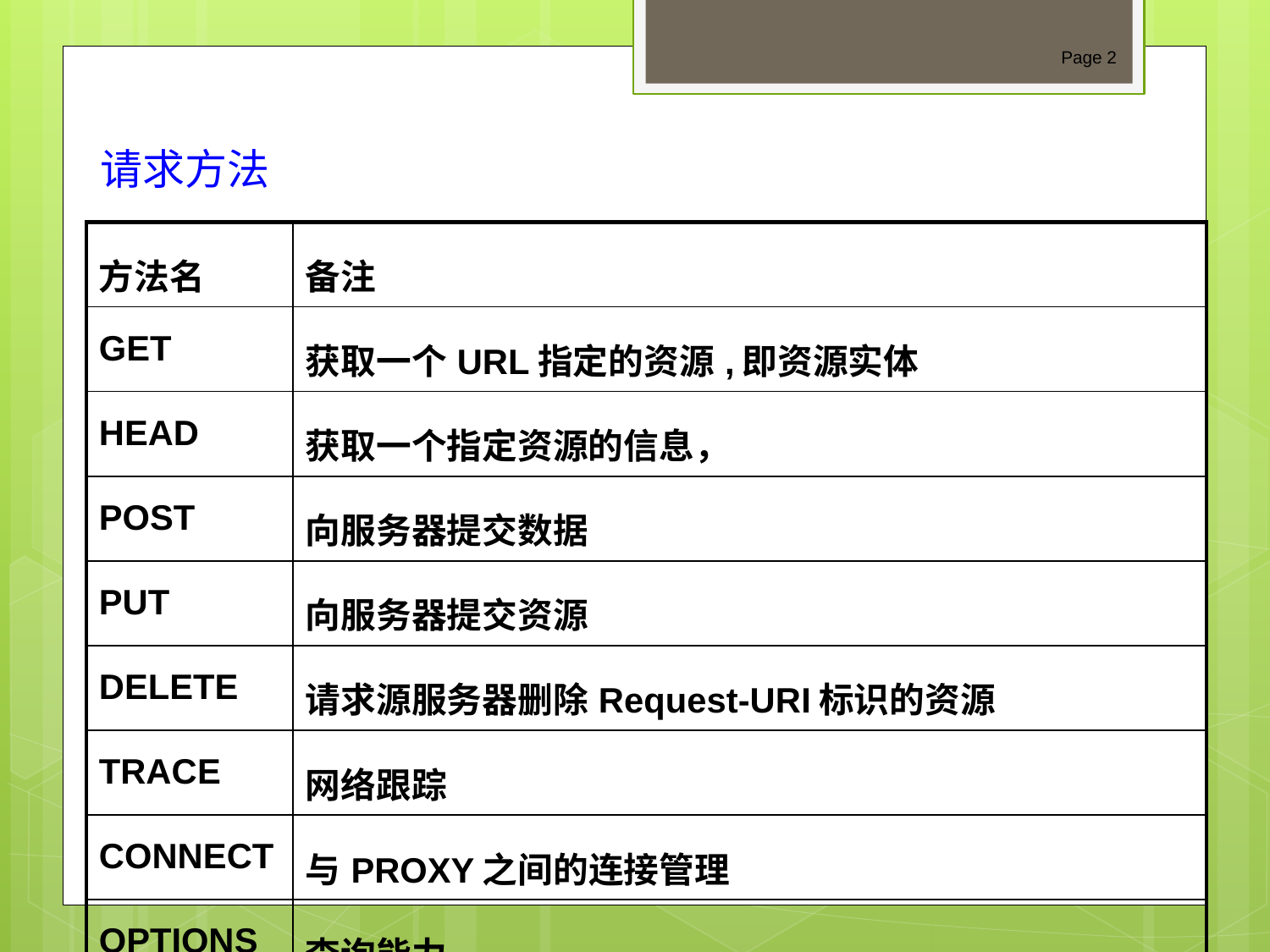

Page 2
请求方法
| 方法名 | 备注 |
| --- | --- |
| GET | 获取一个URL指定的资源,即资源实体 |
| HEAD | 获取一个指定资源的信息， |
| POST | 向服务器提交数据 |
| PUT | 向服务器提交资源 |
| DELETE | 请求源服务器删除Request-URI标识的资源 |
| TRACE | 网络跟踪 |
| CONNECT | 与PROXY之间的连接管理 |
| OPTIONS | 查询能力 |